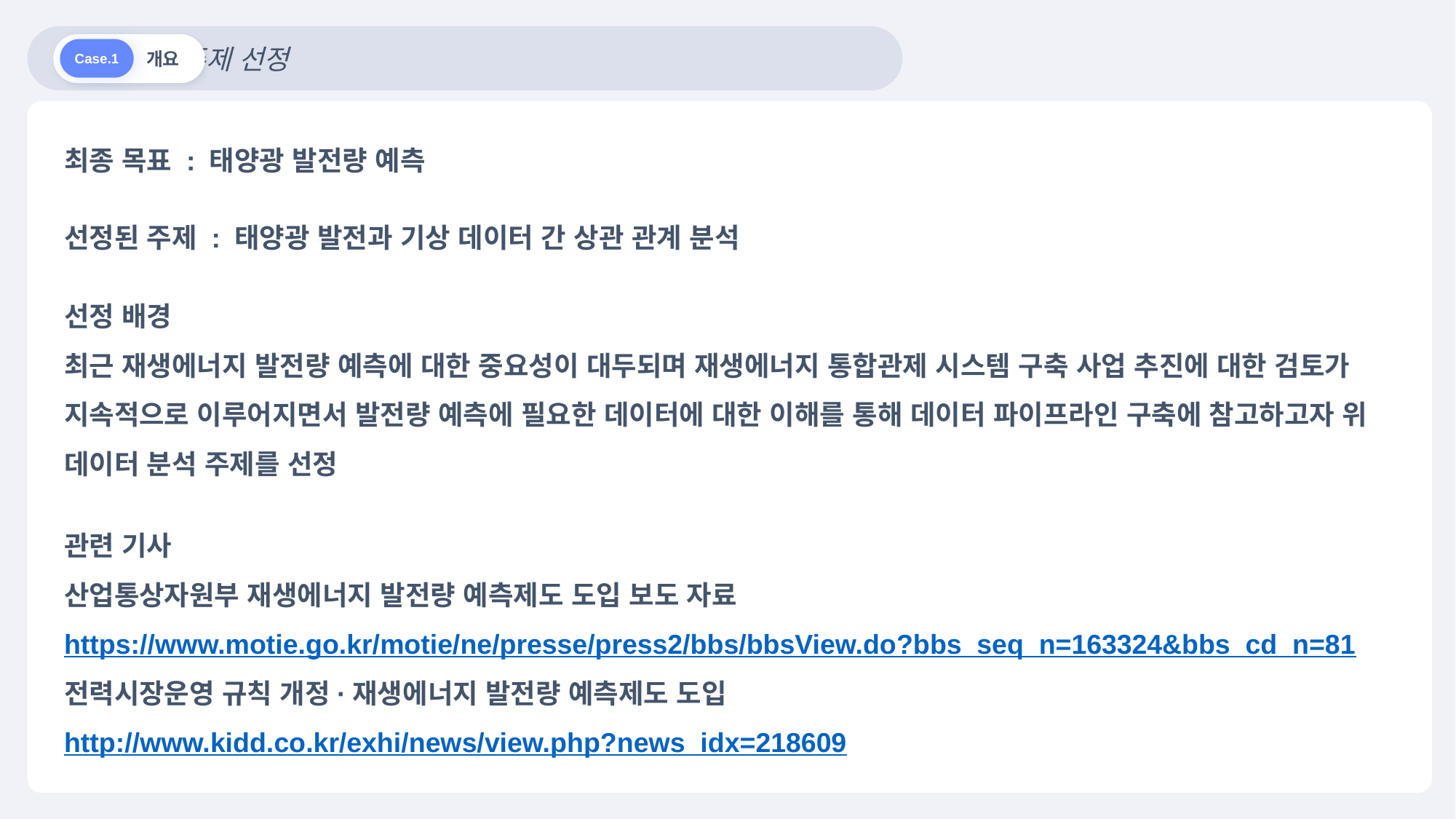

주제 선정
개요
Case.1

최종 목표 : 태양광 발전량 예측
선정된 주제 : 태양광 발전과 기상 데이터 간 상관 관계 분석
선정 배경
최근 재생에너지 발전량 예측에 대한 중요성이 대두되며 재생에너지 통합관제 시스템 구축 사업 추진에 대한 검토가 지속적으로 이루어지면서 발전량 예측에 필요한 데이터에 대한 이해를 통해 데이터 파이프라인 구축에 참고하고자 위 데이터 분석 주제를 선정
관련 기사
산업통상자원부 재생에너지 발전량 예측제도 도입 보도 자료
https://www.motie.go.kr/motie/ne/presse/press2/bbs/bbsView.do?bbs_seq_n=163324&bbs_cd_n=81
전력시장운영 규칙 개정·재생에너지 발전량 예측제도 도입
http://www.kidd.co.kr/exhi/news/view.php?news_idx=218609